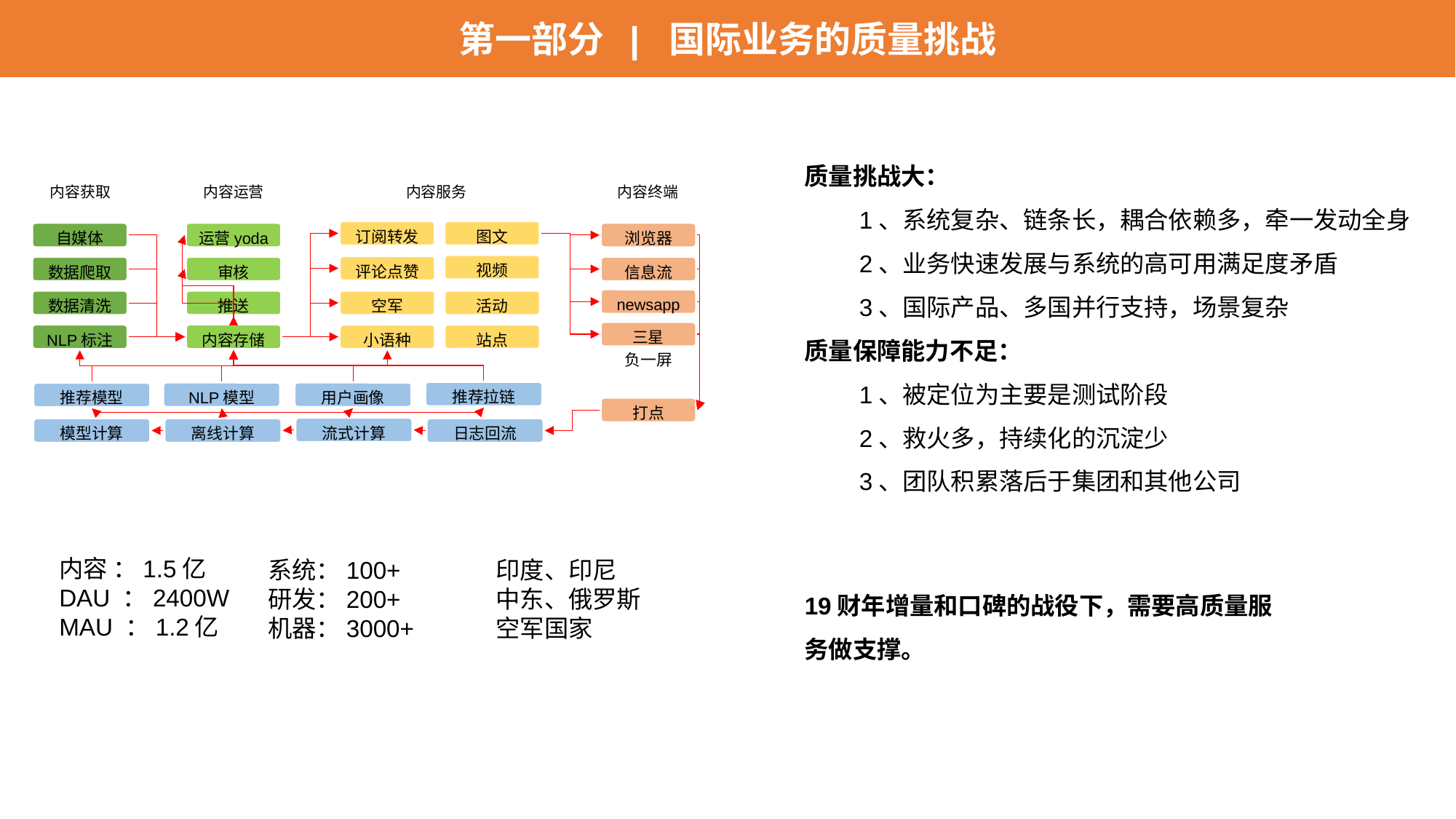

E6636BC20180234D783006ED91B0BAB0B2B9B20C184F8BD0A0D98436B1412BEB7B44B6380164DB0622992C08C84669E4080921AAE1D02B111BE0C24243AE29D524F1F88D0020C6A754A024976ED249E5FE43E0A97524C77348CE119531DD6C08DCB6269ACE2
第一部分  |  国际业务的质量挑战
质量挑战大：
1、系统复杂、链条长，耦合依赖多，牵一发动全身
2、业务快速发展与系统的高可用满足度矛盾
3、国际产品、多国并行支持，场景复杂
质量保障能力不足：
1、被定位为主要是测试阶段
2、救火多，持续化的沉淀少
3、团队积累落后于集团和其他公司
内容获取
内容运营
内容终端
内容服务
图文
订阅转发
自媒体
运营yoda
浏览器
视频
评论点赞
数据爬取
审核
信息流
newsapp
活动
数据清洗
推送
空军
三星
负一屏
站点
NLP标注
内容存储
小语种
推荐拉链
用户画像
NLP模型
推荐模型
打点
流式计算
模型计算
离线计算
日志回流
内容 ：1.5亿
DAU ：2400W
MAU ：1.2亿
系统：100+
研发：200+
机器：3000+

印度、印尼
中东、俄罗斯
空军国家
19财年增量和口碑的战役下，需要高质量服务做支撑。